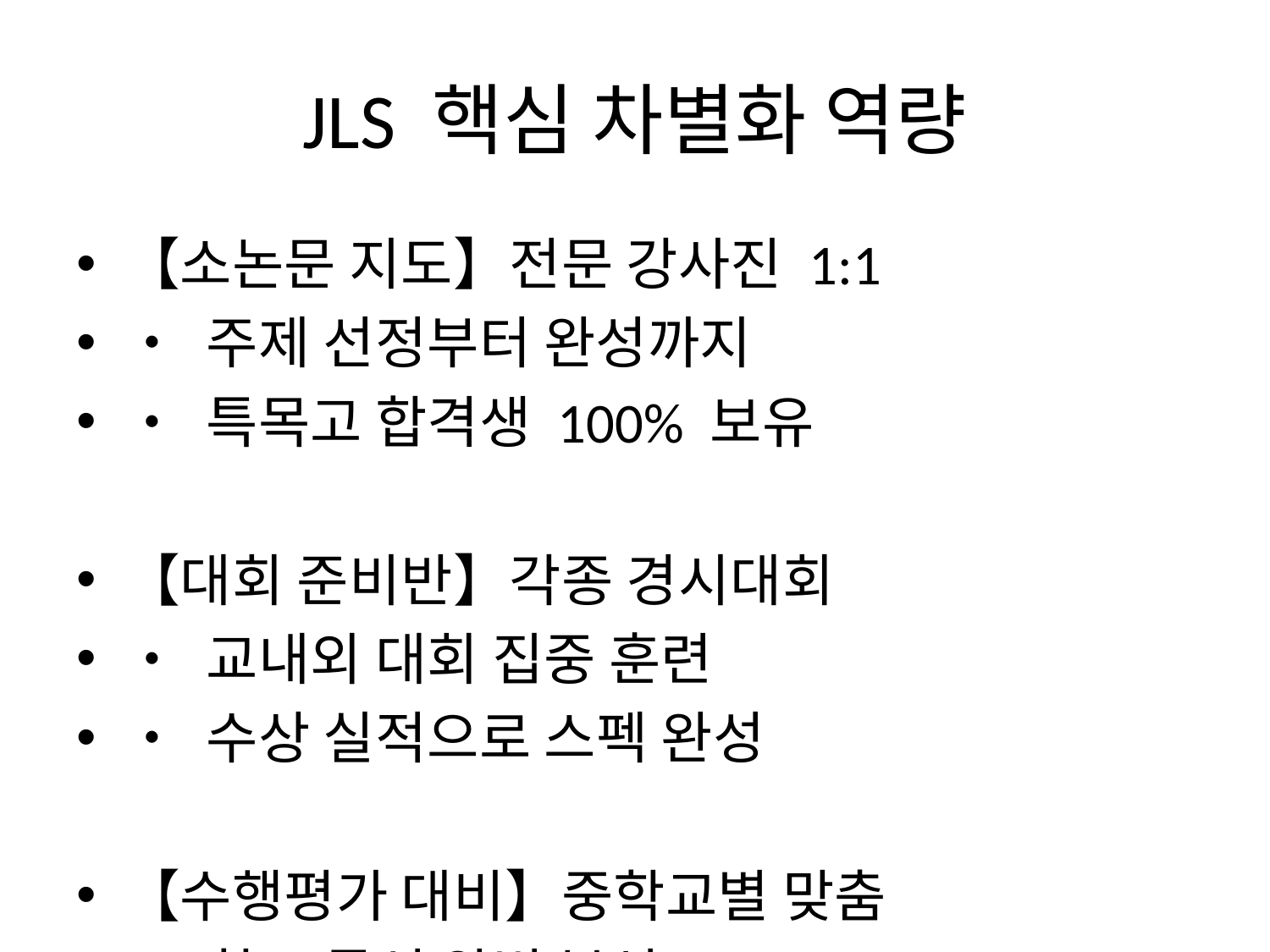

# JLS 핵심 차별화 역량
【소논문 지도】전문 강사진 1:1
• 주제 선정부터 완성까지
• 특목고 합격생 100% 보유

【대회 준비반】각종 경시대회
• 교내외 대회 집중 훈련
• 수상 실적으로 스펙 완성

【수행평가 대비】중학교별 맞춤
• 학교 특성 완벽 분석
• 내신 1등급 달성 시스템